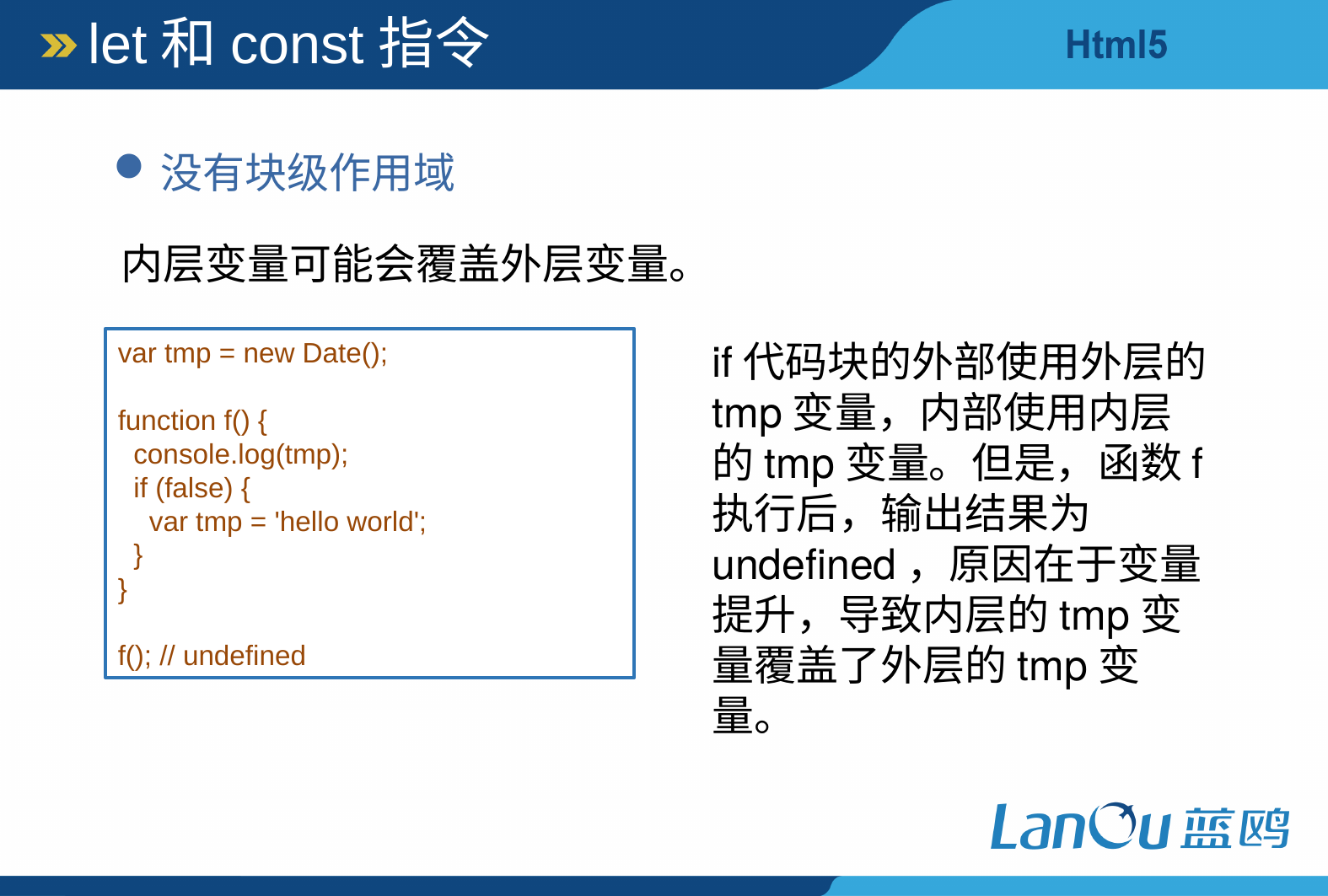

let和const指令
没有块级作用域
内层变量可能会覆盖外层变量。
var tmp = new Date();

function f() {
  console.log(tmp);
  if (false) {
    var tmp = 'hello world';
  }
}

f(); // undefined
if代码块的外部使用外层的tmp变量，内部使用内层的tmp变量。但是，函数f执行后，输出结果为undefined，原因在于变量提升，导致内层的tmp变量覆盖了外层的tmp变量。